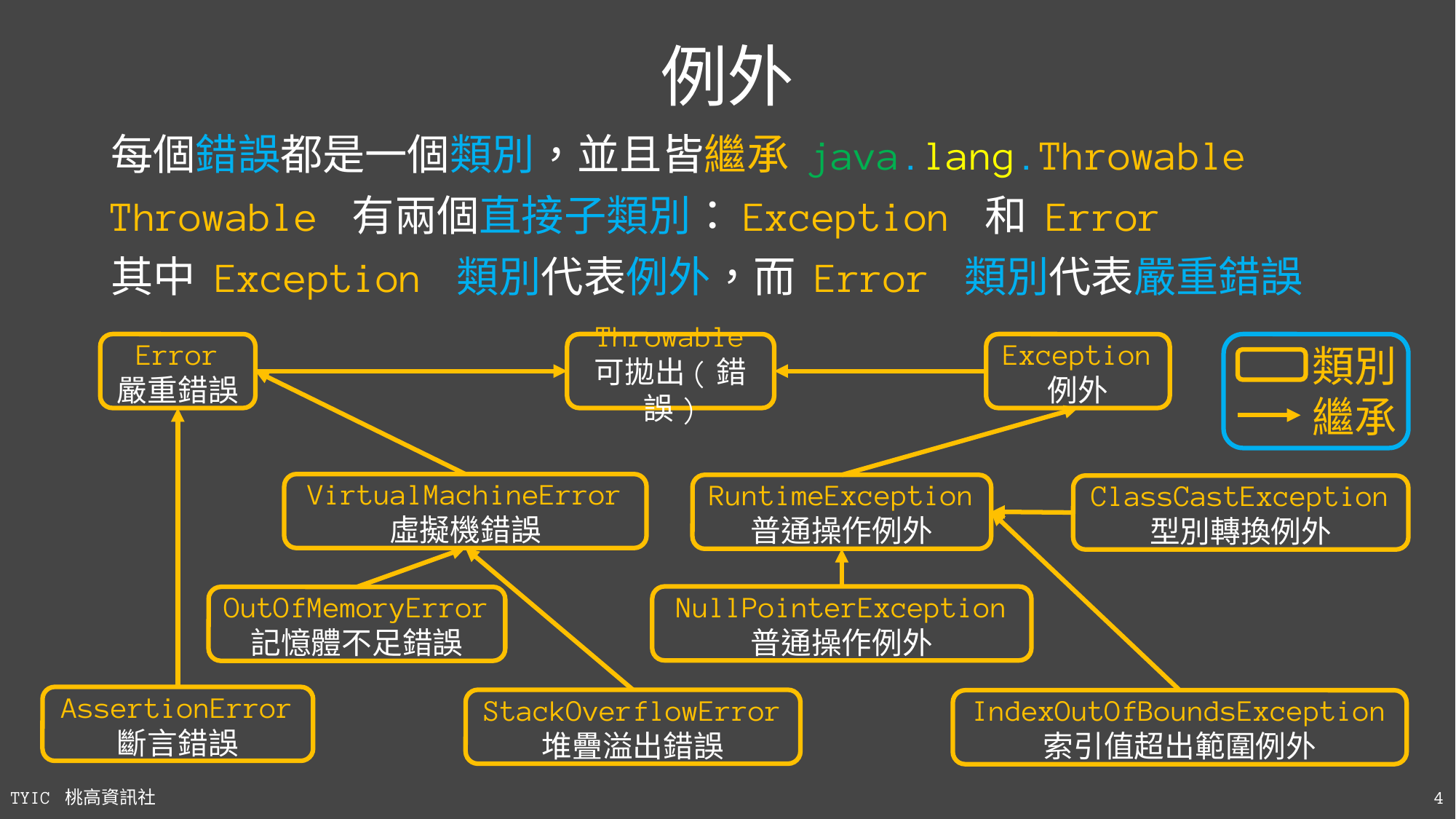

# 例外
每個錯誤都是一個類別，並且皆繼承 java.lang.Throwable
Throwable 有兩個直接子類別：Exception 和 Error
其中 Exception 類別代表例外，而 Error 類別代表嚴重錯誤

Error
嚴重錯誤
Exception
例外

類別
繼承

Throwable
可拋出(錯誤)
VirtualMachineError
虛擬機錯誤
RuntimeException
普通操作例外
ClassCastException
型別轉換例外
NullPointerException
普通操作例外
OutOfMemoryError
記憶體不足錯誤
AssertionError
斷言錯誤
StackOverflowError
堆疊溢出錯誤
IndexOutOfBoundsException
索引值超出範圍例外